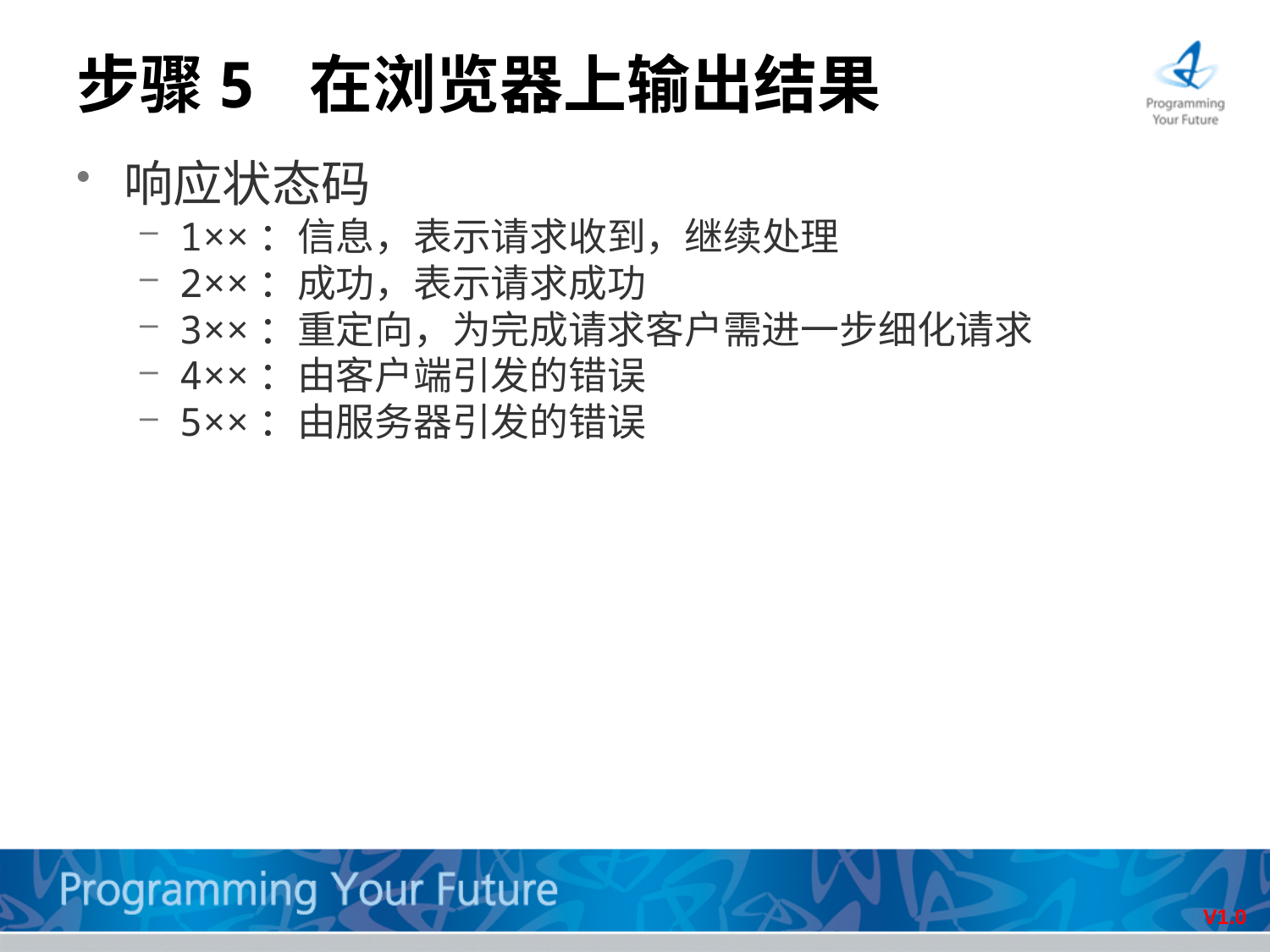

# 步骤5 在浏览器上输出结果
响应状态码
1××：信息，表示请求收到，继续处理
2××：成功，表示请求成功
3××：重定向，为完成请求客户需进一步细化请求
4××：由客户端引发的错误
5××：由服务器引发的错误